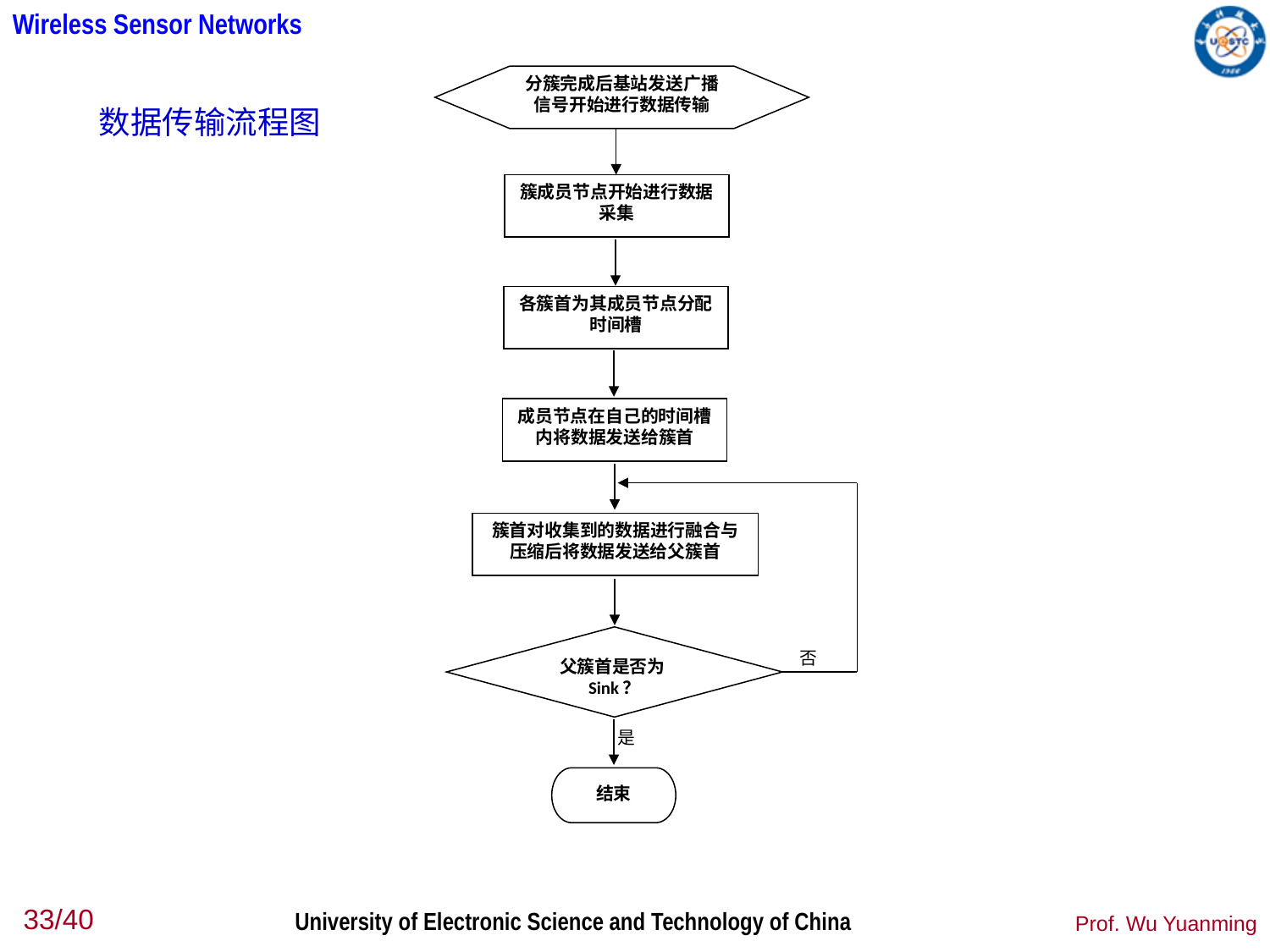

分簇完成后基站发送广播信号开始进行数据传输
簇成员节点开始进行数据采集
各簇首为其成员节点分配时间槽
成员节点在自己的时间槽内将数据发送给簇首
簇首对收集到的数据进行融合与压缩后将数据发送给父簇首
父簇首是否为Sink？
结束
否
是
数据传输流程图
33/40